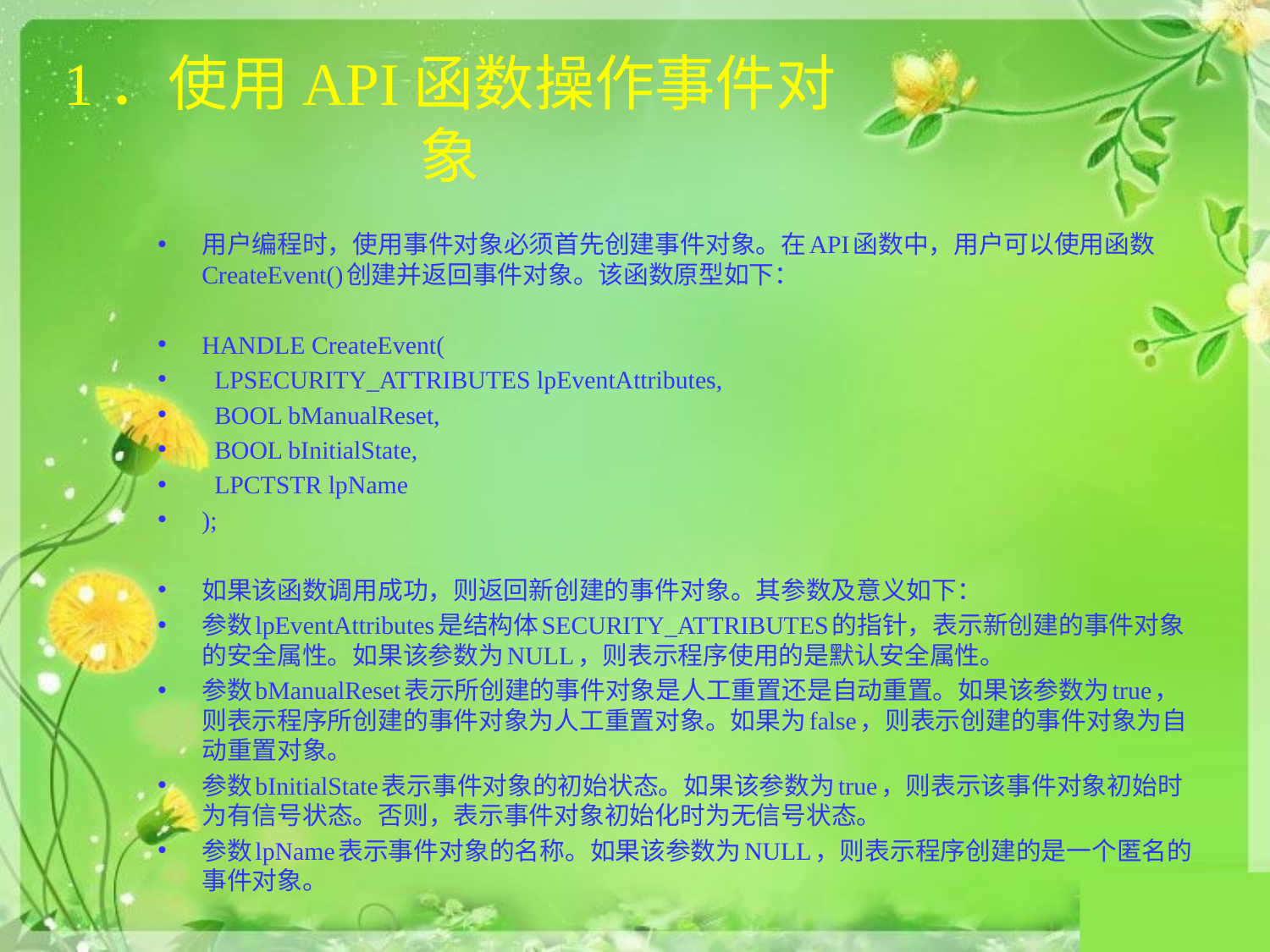

# 1．使用API函数操作事件对象
用户编程时，使用事件对象必须首先创建事件对象。在API函数中，用户可以使用函数CreateEvent()创建并返回事件对象。该函数原型如下：

HANDLE CreateEvent(
  LPSECURITY_ATTRIBUTES lpEventAttributes,
  BOOL bManualReset,
  BOOL bInitialState,
  LPCTSTR lpName
);

如果该函数调用成功，则返回新创建的事件对象。其参数及意义如下：
参数lpEventAttributes是结构体SECURITY_ATTRIBUTES的指针，表示新创建的事件对象的安全属性。如果该参数为NULL，则表示程序使用的是默认安全属性。
参数bManualReset表示所创建的事件对象是人工重置还是自动重置。如果该参数为true，则表示程序所创建的事件对象为人工重置对象。如果为false，则表示创建的事件对象为自动重置对象。
参数bInitialState表示事件对象的初始状态。如果该参数为true，则表示该事件对象初始时为有信号状态。否则，表示事件对象初始化时为无信号状态。
参数lpName表示事件对象的名称。如果该参数为NULL，则表示程序创建的是一个匿名的事件对象。